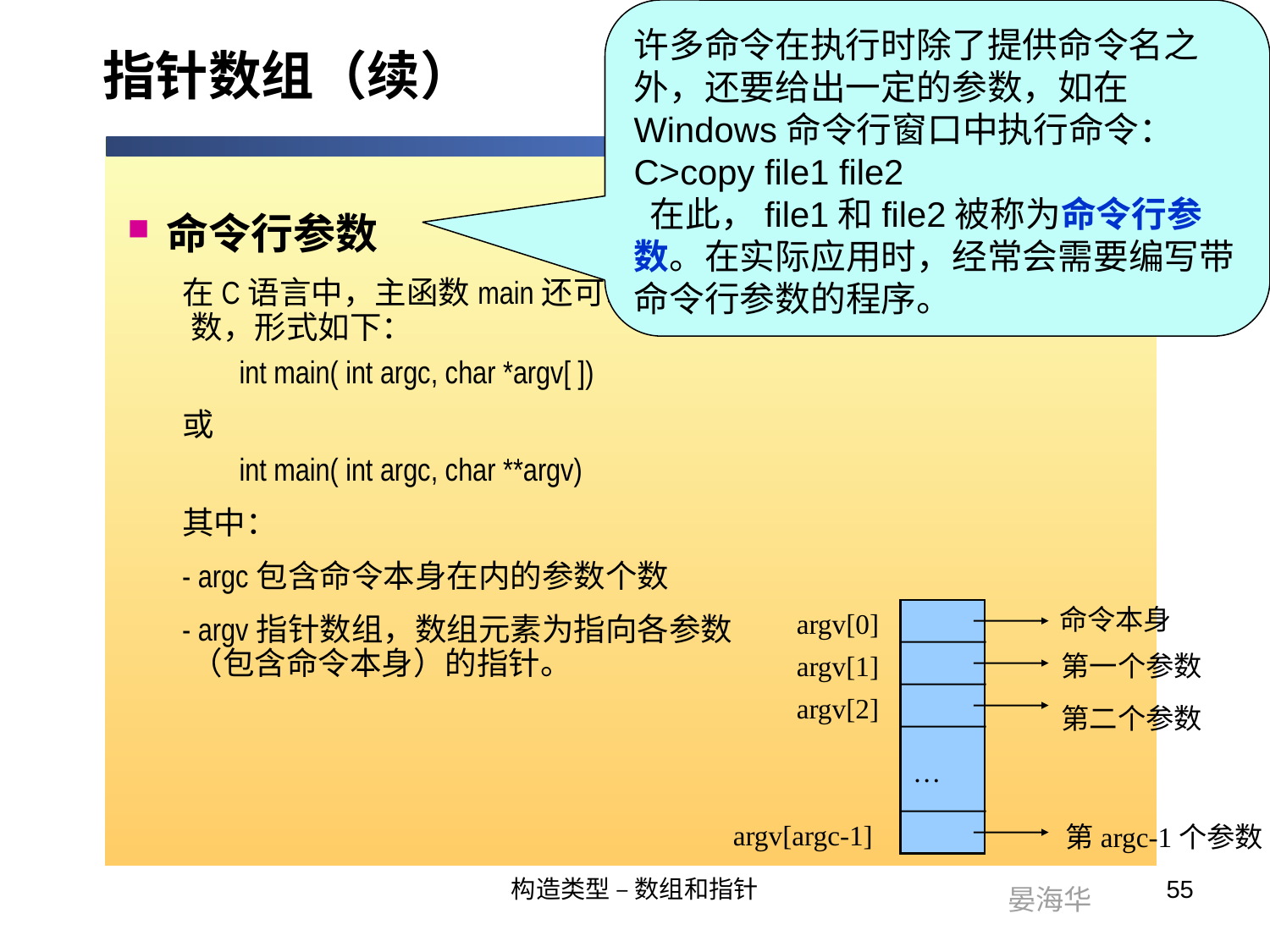

许多命令在执行时除了提供命令名之外，还要给出一定的参数，如在Windows命令行窗口中执行命令：
C>copy file1 file2
 在此，file1和file2被称为命令行参数。在实际应用时，经常会需要编写带命令行参数的程序。
# 指针数组（续）
命令行参数
在C语言中，主函数main还可以带有参数，形式如下：
int main( int argc, char *argv[ ])
或
int main( int argc, char **argv)
其中：
- argc包含命令本身在内的参数个数
- argv指针数组，数组元素为指向各参数（包含命令本身）的指针。
命令本身
argv[0]

argv[1]

第一个参数

argv[2]

第二个参数

…
argv[argc-1]

第argc-1个参数

构造类型 – 数组和指针
55